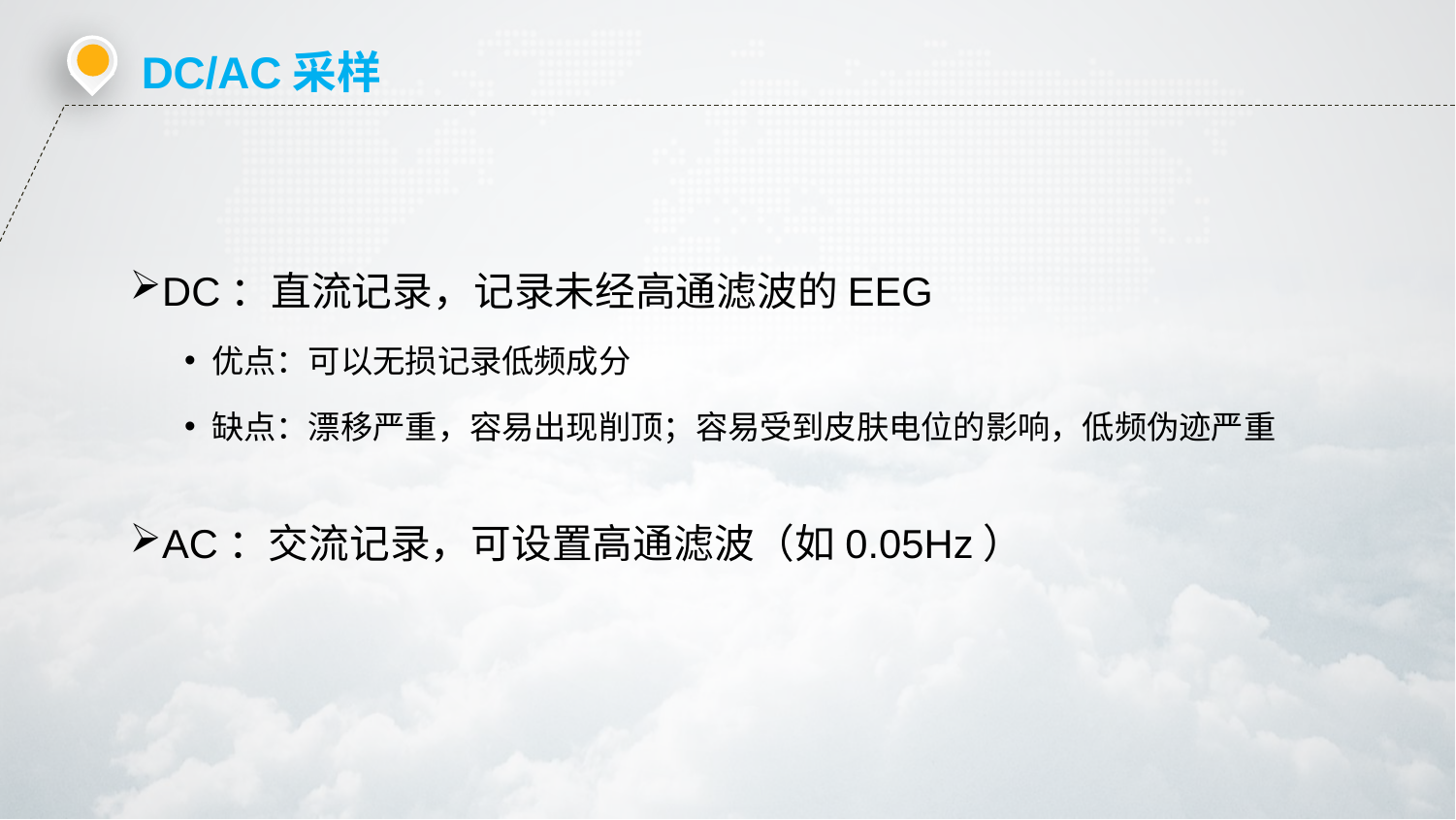

DC/AC采样

DC：直流记录，记录未经高通滤波的EEG
优点：可以无损记录低频成分
缺点：漂移严重，容易出现削顶；容易受到皮肤电位的影响，低频伪迹严重
AC：交流记录，可设置高通滤波（如0.05Hz）